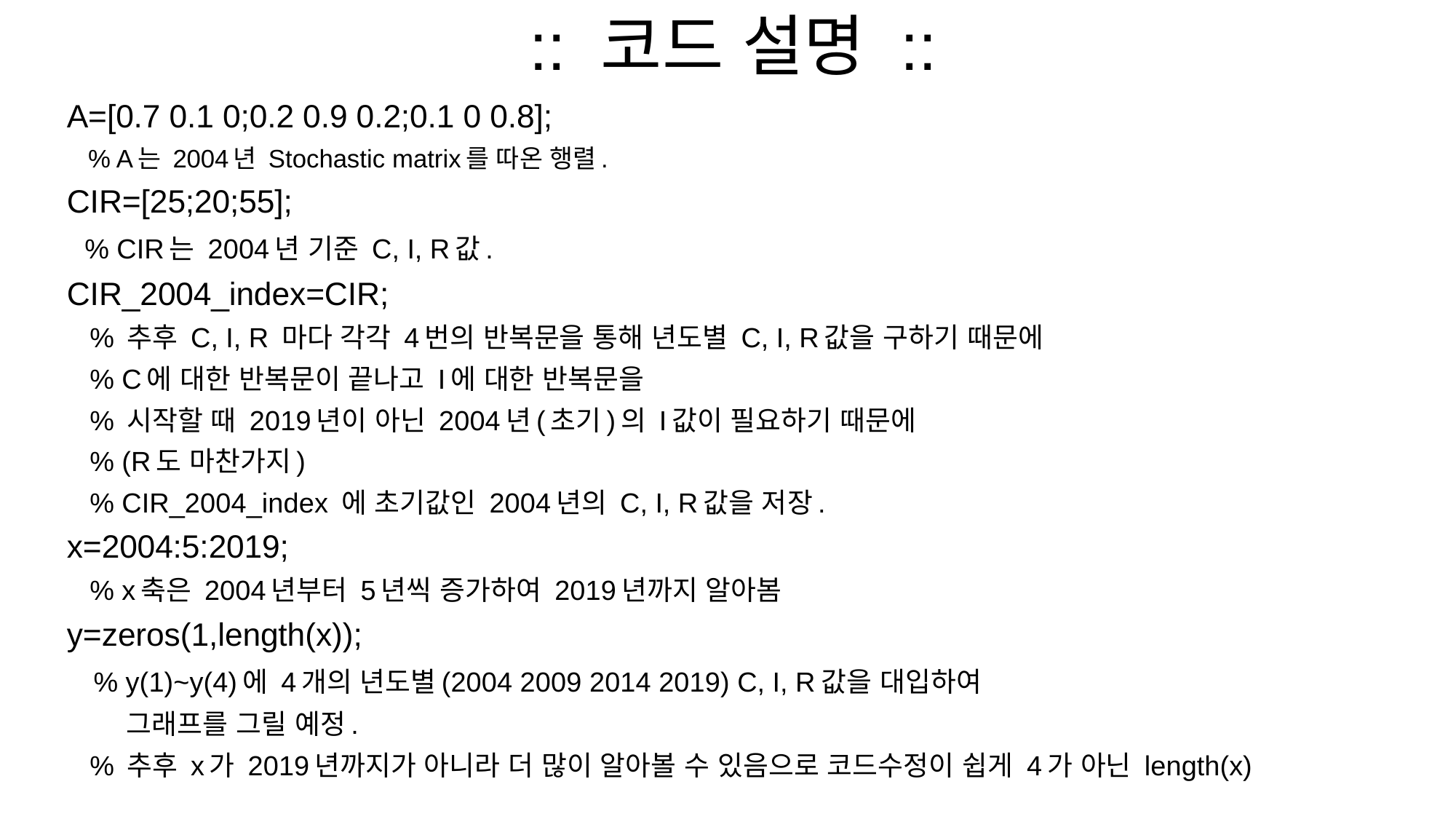

# :: 코드 설명 ::
A=[0.7 0.1 0;0.2 0.9 0.2;0.1 0 0.8];
   % A는 2004년 Stochastic matrix를 따온 행렬.
CIR=[25;20;55];
  % CIR는 2004년 기준 C, I, R값.
CIR_2004_index=CIR;
   % 추후 C, I, R 마다 각각 4번의 반복문을 통해 년도별 C, I, R값을 구하기 때문에
   % C에 대한 반복문이 끝나고 I에 대한 반복문을
   % 시작할 때 2019년이 아닌 2004년(초기)의 I값이 필요하기 때문에
   % (R도 마찬가지)
   % CIR_2004_index 에 초기값인 2004년의 C, I, R값을 저장.
x=2004:5:2019;
   % x축은 2004년부터 5년씩 증가하여 2019년까지 알아봄
y=zeros(1,length(x));
   % y(1)~y(4)에 4개의 년도별(2004 2009 2014 2019) C, I, R값을 대입하여
       그래프를 그릴 예정.
   % 추후 x가 2019년까지가 아니라 더 많이 알아볼 수 있음으로 코드수정이 쉽게 4가 아닌 length(x)